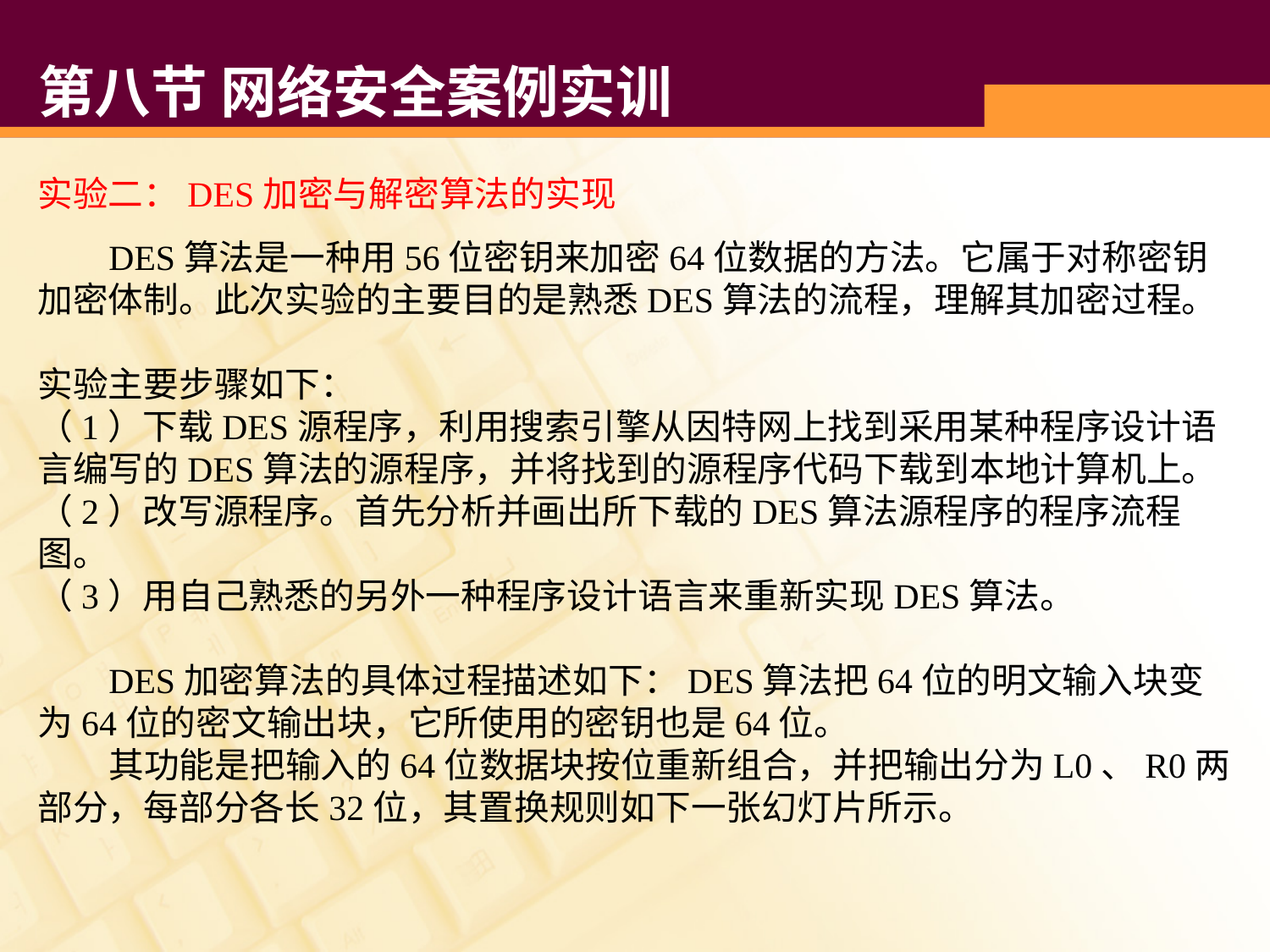

# 第八节 网络安全案例实训
实验二：DES加密与解密算法的实现

        DES算法是一种用56位密钥来加密64位数据的方法。它属于对称密钥加密体制。此次实验的主要目的是熟悉DES算法的流程，理解其加密过程。

实验主要步骤如下：
（1）下载DES源程序，利用搜索引擎从因特网上找到采用某种程序设计语言编写的DES算法的源程序，并将找到的源程序代码下载到本地计算机上。
（2）改写源程序。首先分析并画出所下载的DES算法源程序的程序流程图。
（3）用自己熟悉的另外一种程序设计语言来重新实现DES算法。

        DES加密算法的具体过程描述如下：DES算法把64位的明文输入块变为64位的密文输出块，它所使用的密钥也是64位。
        其功能是把输入的64位数据块按位重新组合，并把输出分为L0、R0两部分，每部分各长32位，其置换规则如下一张幻灯片所示。